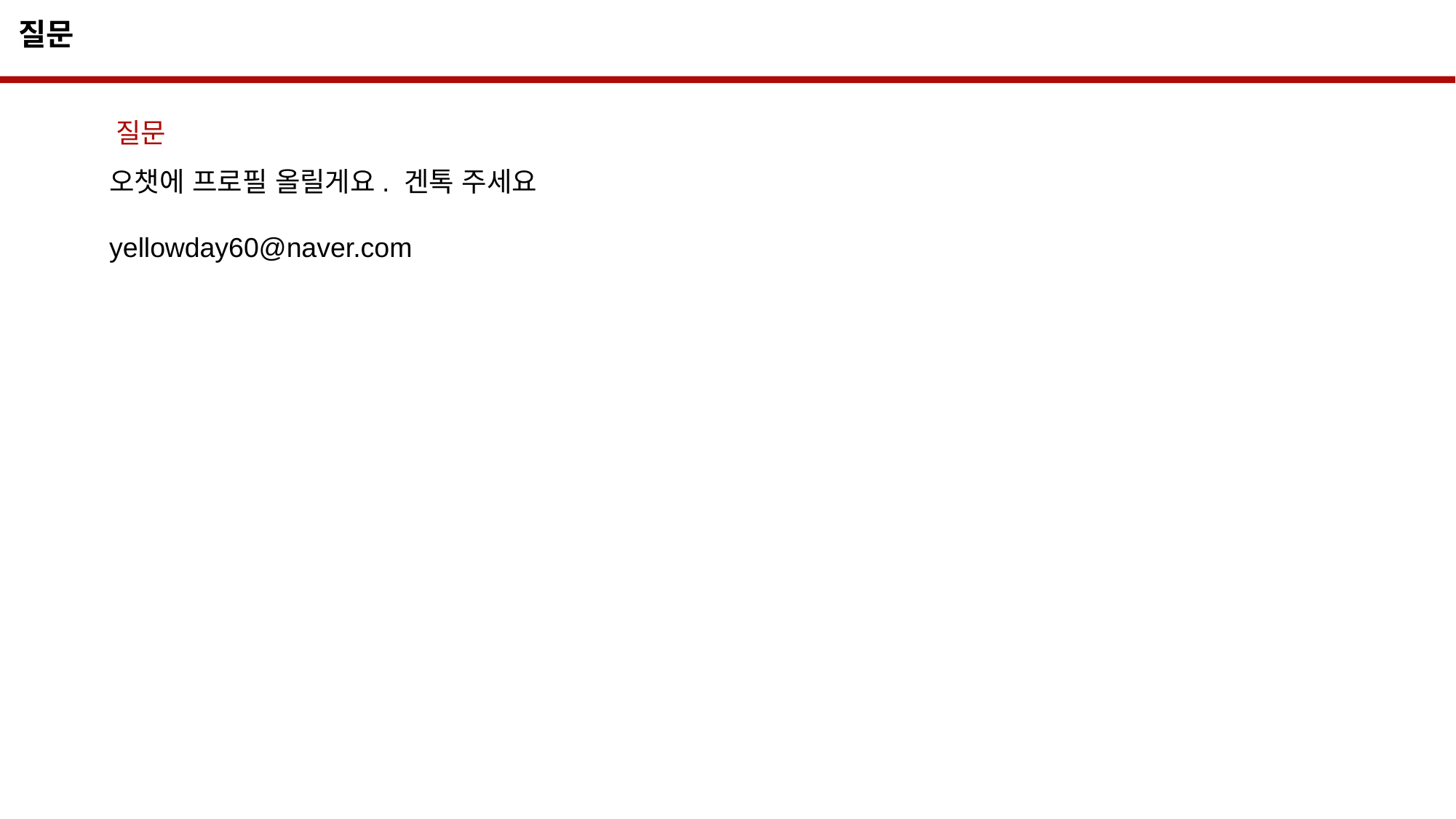

질문

질문
오챗에 프로필 올릴게요. 겐톡 주세요

yellowday60@naver.com